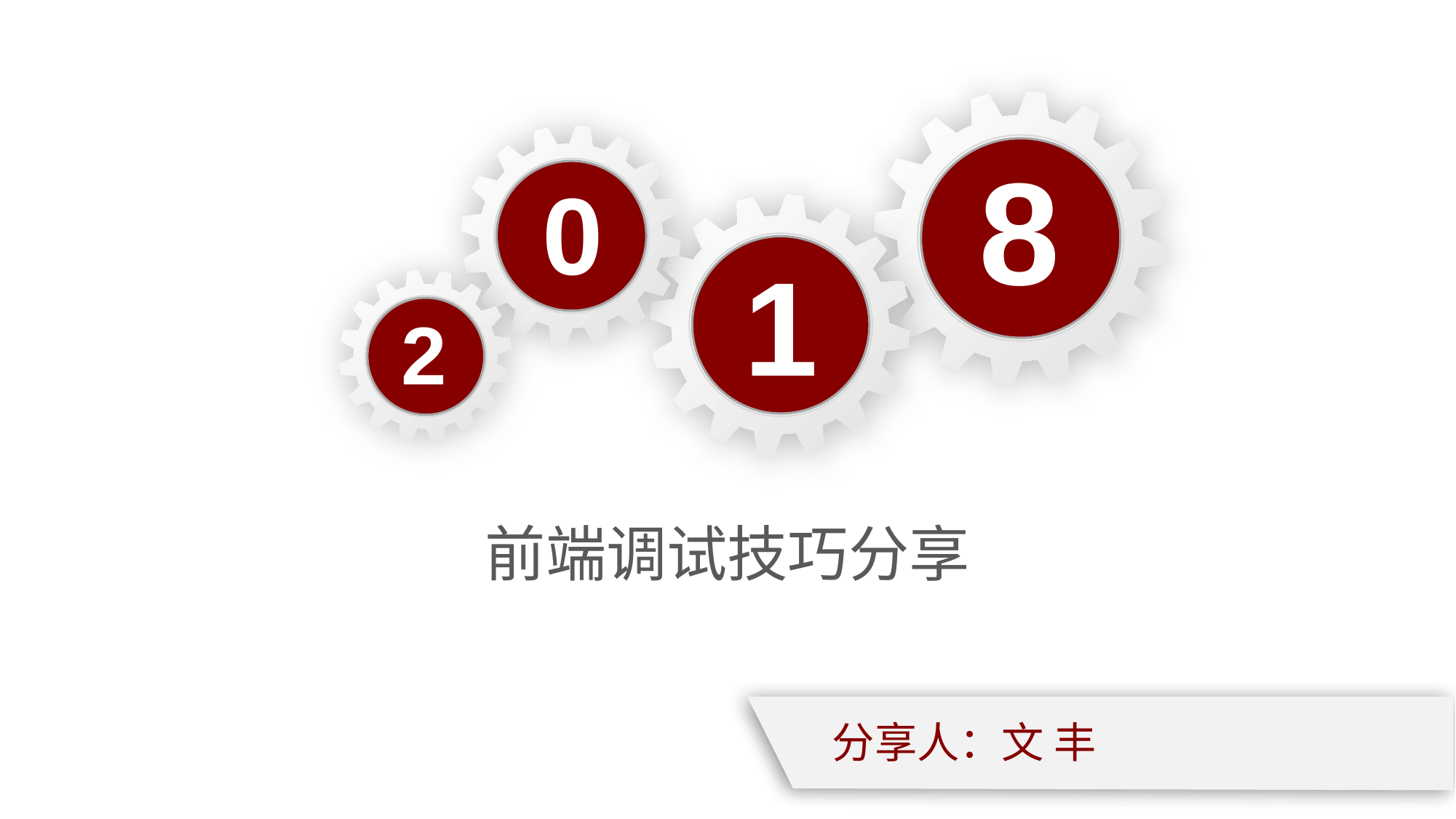

8

0

1

2
前端调试技巧分享

分享人：文 丰